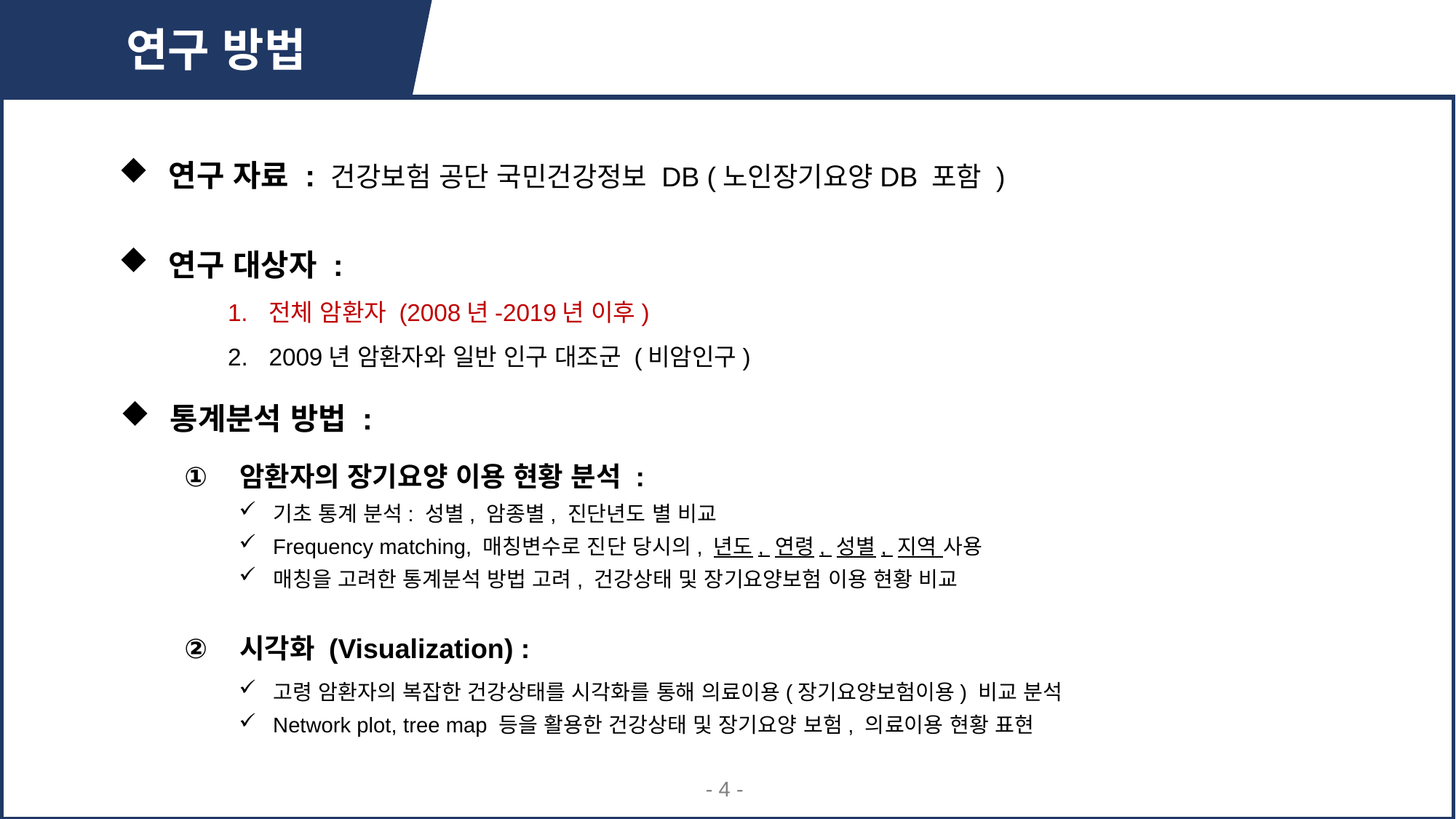

연구 방법

 연구 자료 : 건강보험 공단 국민건강정보 DB (노인장기요양DB 포함 )

 연구 대상자 :
전체 암환자 (2008년-2019년 이후)
2009년 암환자와 일반 인구 대조군 (비암인구)

 통계분석 방법 :

 암환자의 장기요양 이용 현황 분석 :
기초 통계 분석: 성별, 암종별, 진단년도 별 비교
Frequency matching, 매칭변수로 진단 당시의, 년도, 연령, 성별, 지역 사용
매칭을 고려한 통계분석 방법 고려, 건강상태 및 장기요양보험 이용 현황 비교

 시각화 (Visualization) :
고령 암환자의 복잡한 건강상태를 시각화를 통해 의료이용(장기요양보험이용) 비교 분석
Network plot, tree map 등을 활용한 건강상태 및 장기요양 보험, 의료이용 현황 표현
- 4 -